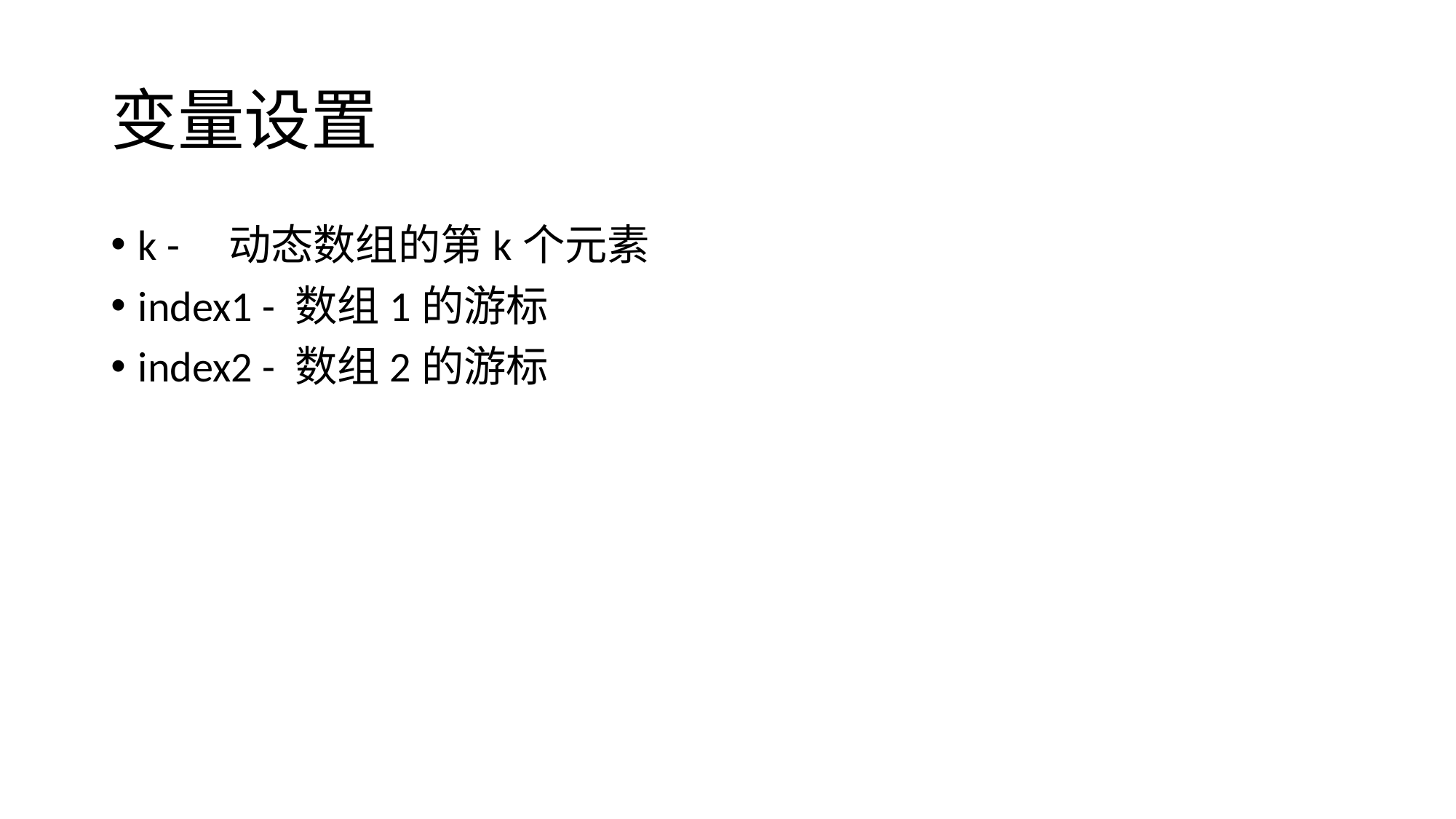

# 变量设置
k -    动态数组的第k个元素
index1 - 数组1的游标
index2 - 数组2的游标